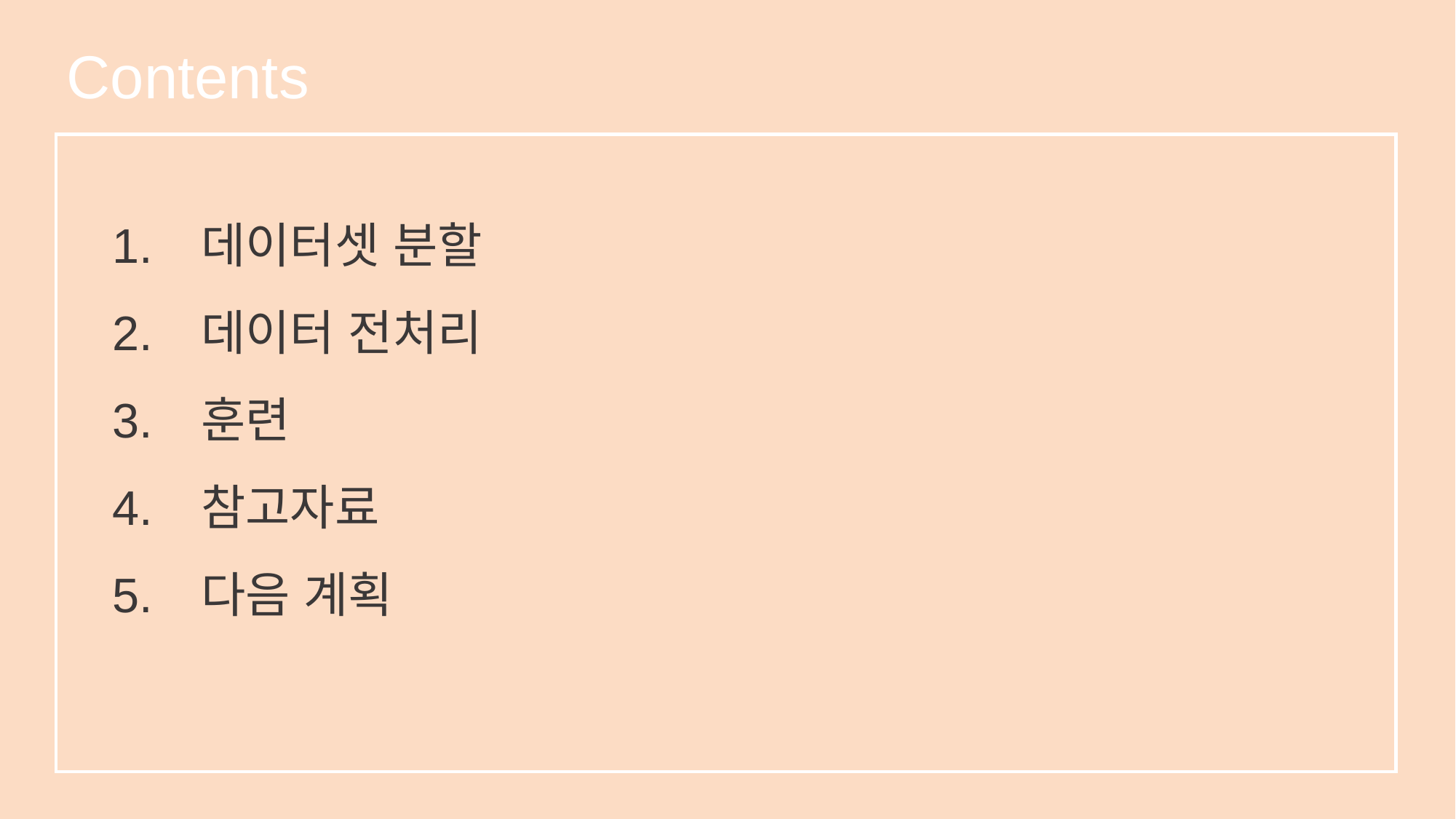

Contents

데이터셋 분할
데이터 전처리
훈련
참고자료
다음 계획